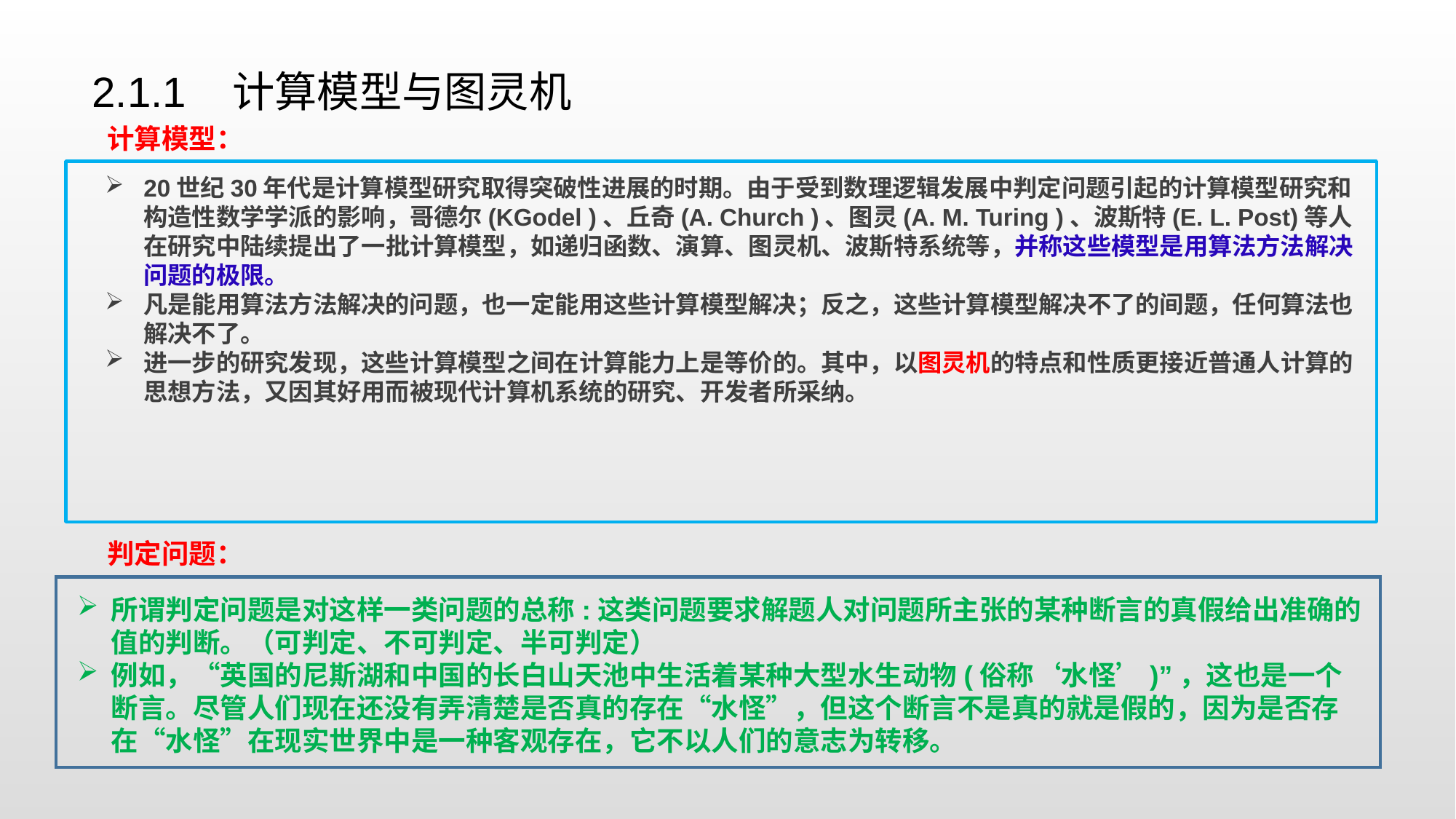

# 2.1.1   计算模型与图灵机
计算模型：

20世纪30年代是计算模型研究取得突破性进展的时期。由于受到数理逻辑发展中判定问题引起的计算模型研究和构造性数学学派的影响，哥德尔(KGodel )、丘奇(A. Church )、图灵(A. M. Turing )、波斯特(E. L. Post)等人在研究中陆续提出了一批计算模型，如递归函数、演算、图灵机、波斯特系统等，并称这些模型是用算法方法解决问题的极限。
凡是能用算法方法解决的问题，也一定能用这些计算模型解决；反之，这些计算模型解决不了的间题，任何算法也解决不了。
进一步的研究发现，这些计算模型之间在计算能力上是等价的。其中，以图灵机的特点和性质更接近普通人计算的思想方法，又因其好用而被现代计算机系统的研究、开发者所采纳。
判定问题：

所谓判定问题是对这样一类问题的总称:这类问题要求解题人对问题所主张的某种断言的真假给出准确的值的判断。（可判定、不可判定、半可判定）
例如，“英国的尼斯湖和中国的长白山天池中生活着某种大型水生动物(俗称‘水怪’)”，这也是一个断言。尽管人们现在还没有弄清楚是否真的存在“水怪”，但这个断言不是真的就是假的，因为是否存在“水怪”在现实世界中是一种客观存在，它不以人们的意志为转移。

4